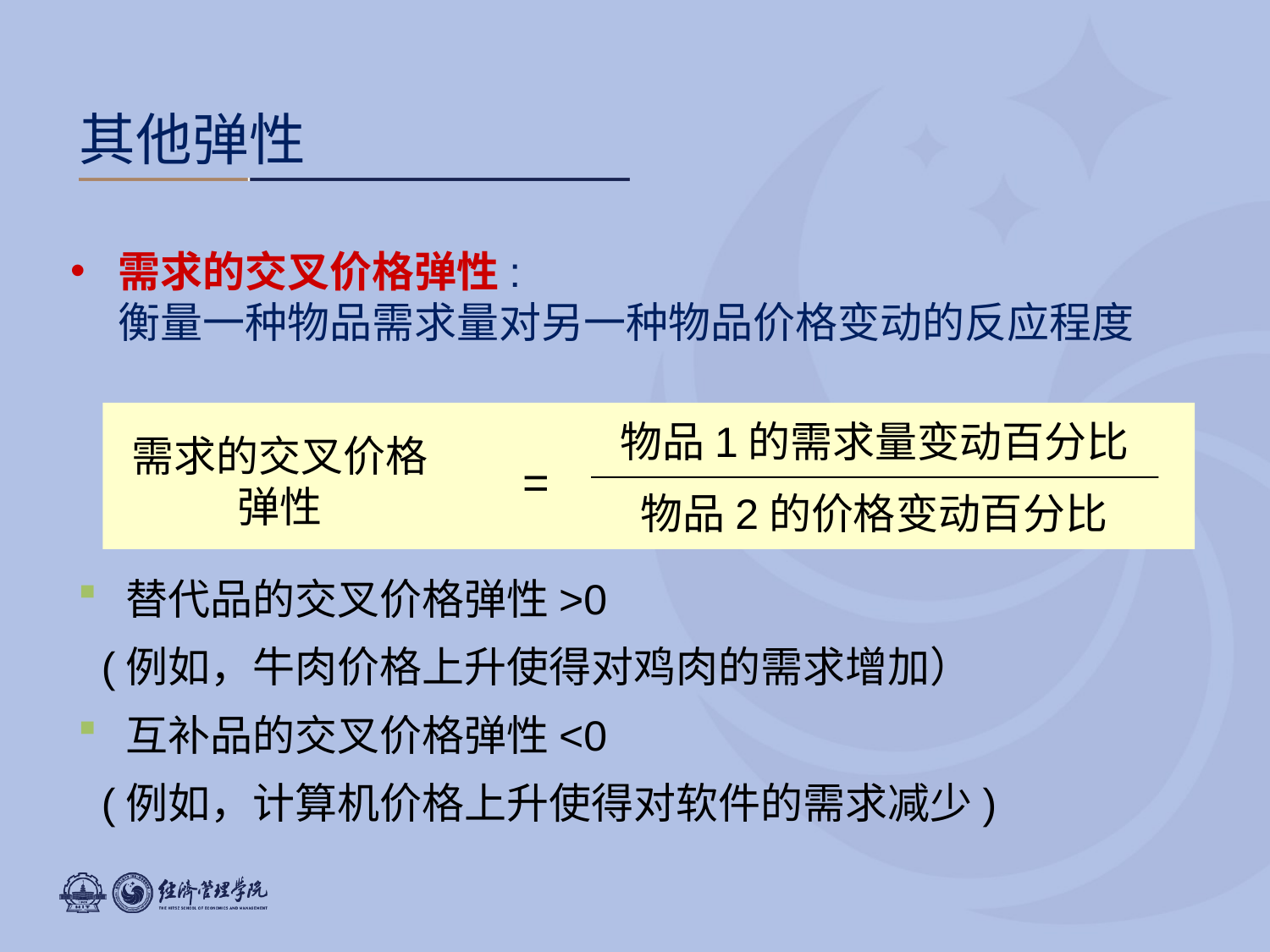

其他弹性
需求的交叉价格弹性:
衡量一种物品需求量对另一种物品价格变动的反应程度

物品1的需求量变动百分比

物品2的价格变动百分比
需求的交叉价格弹性
=
替代品的交叉价格弹性>0
  (例如，牛肉价格上升使得对鸡肉的需求增加）
互补品的交叉价格弹性<0
  (例如，计算机价格上升使得对软件的需求减少)